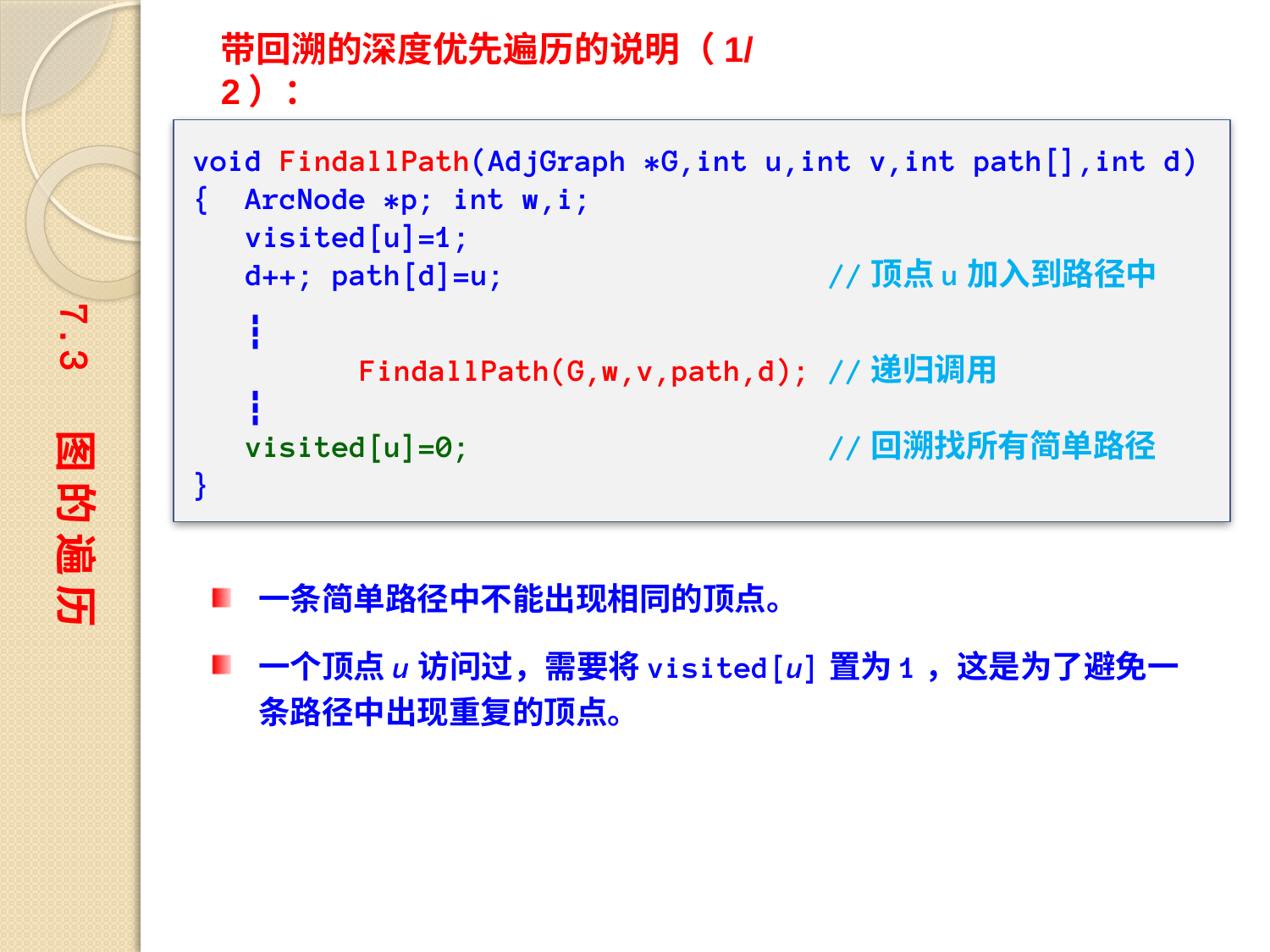

带回溯的深度优先遍历的说明（1/2）：
void FindallPath(AdjGraph *G,int u,int v,int path[],int d)
{  ArcNode *p; int w,i;
   visited[u]=1;
   d++; path[d]=u;			//顶点u加入到路径中
   ┇
	　FindallPath(G,w,v,path,d);	//递归调用
   ┇
   visited[u]=0;			//回溯找所有简单路径
}
7.3  图 的 遍 历
一条简单路径中不能出现相同的顶点。
一个顶点u访问过，需要将visited[u]置为1，这是为了避免一条路径中出现重复的顶点。